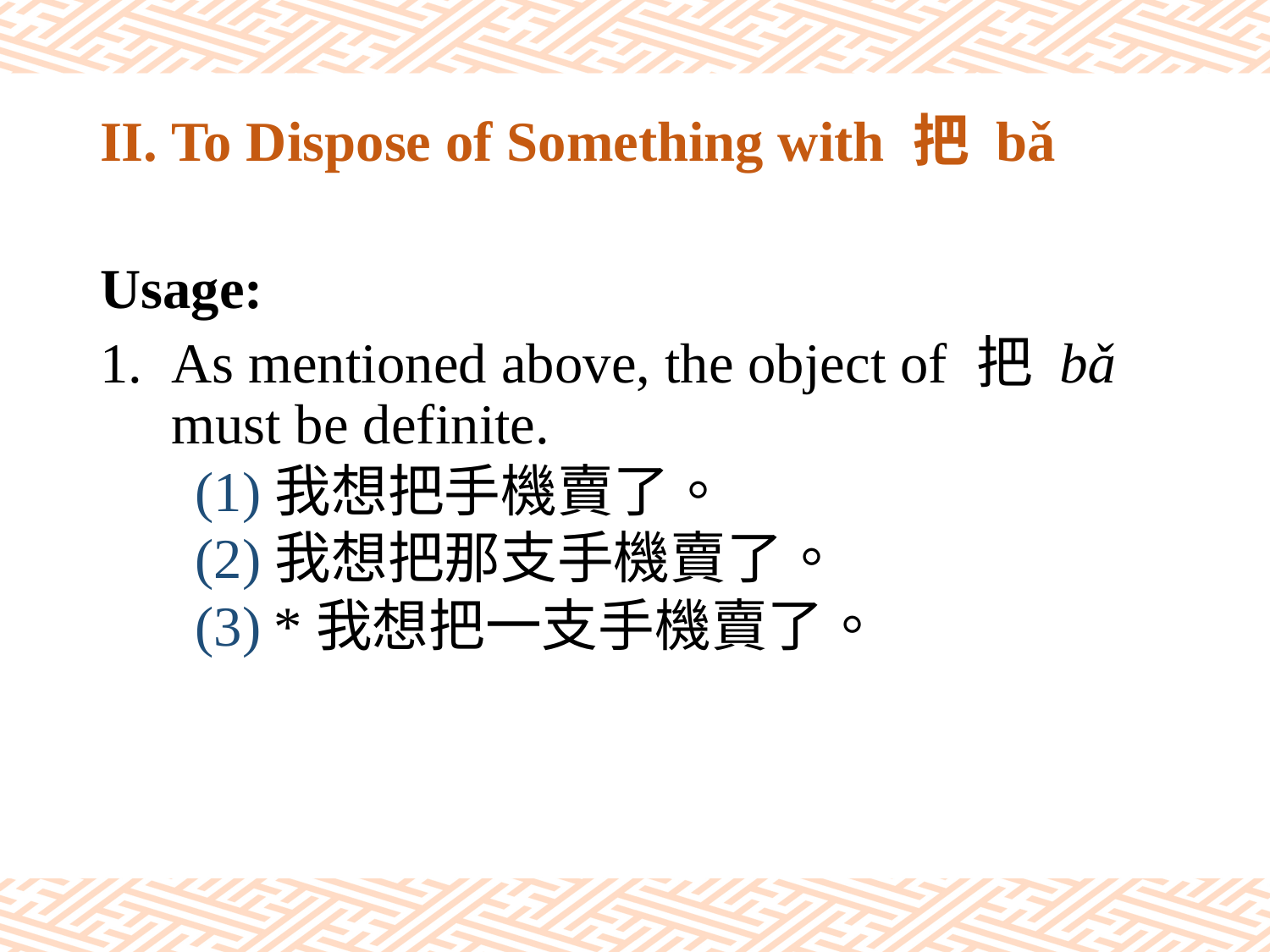

# II. To Dispose of Something with 把 bǎ
Usage:
As mentioned above, the object of 把 bǎ must be definite.
(1)我想把手機賣了。
(2)我想把那支手機賣了。
(3) *我想把一支手機賣了。